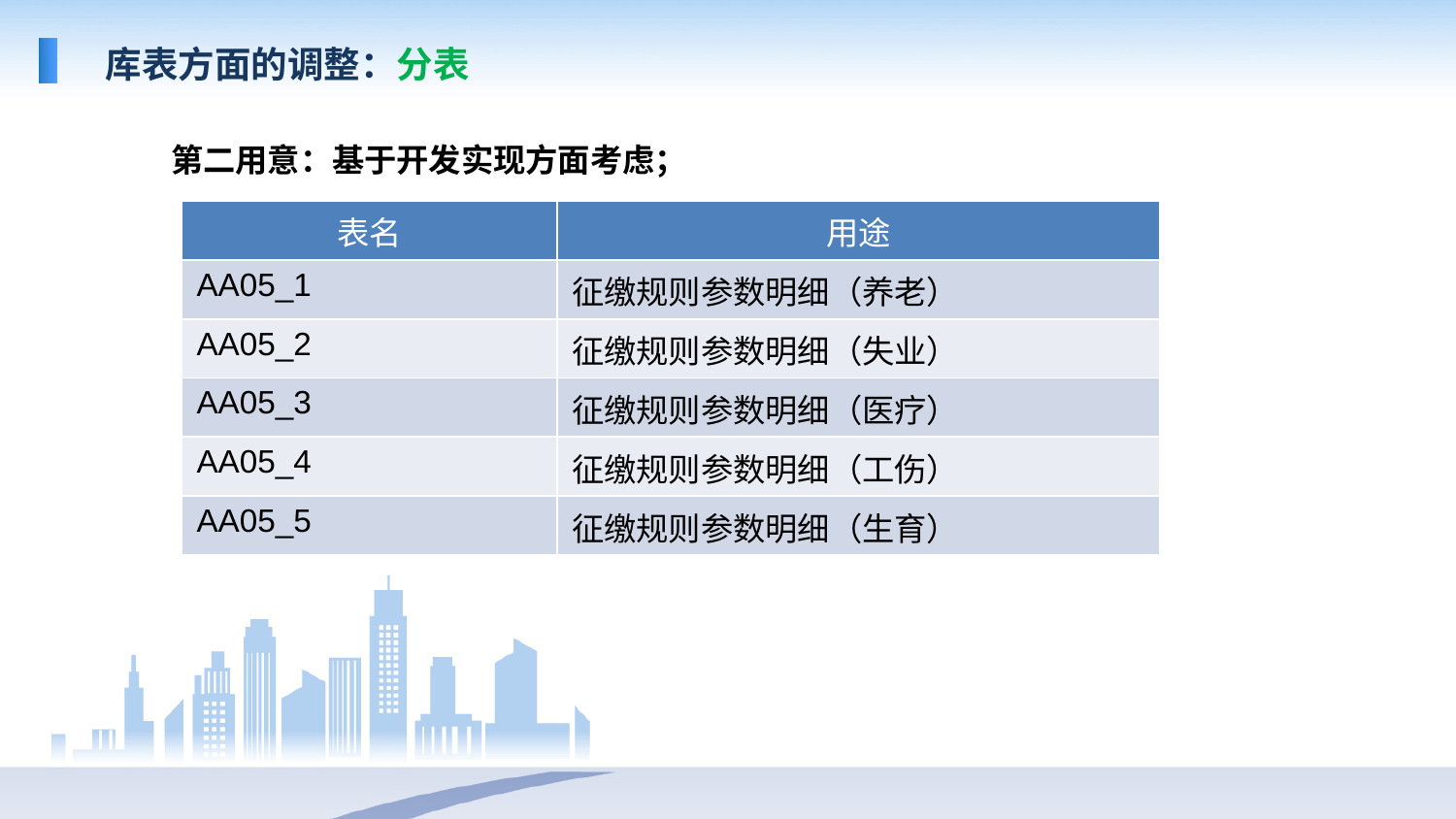

库表方面的调整：分表
第二用意：基于开发实现方面考虑；
| 表名 | 用途 |
| --- | --- |
| AA05\_1 | 征缴规则参数明细（养老） |
| AA05\_2 | 征缴规则参数明细（失业） |
| AA05\_3 | 征缴规则参数明细（医疗） |
| AA05\_4 | 征缴规则参数明细（工伤） |
| AA05\_5 | 征缴规则参数明细（生育） |